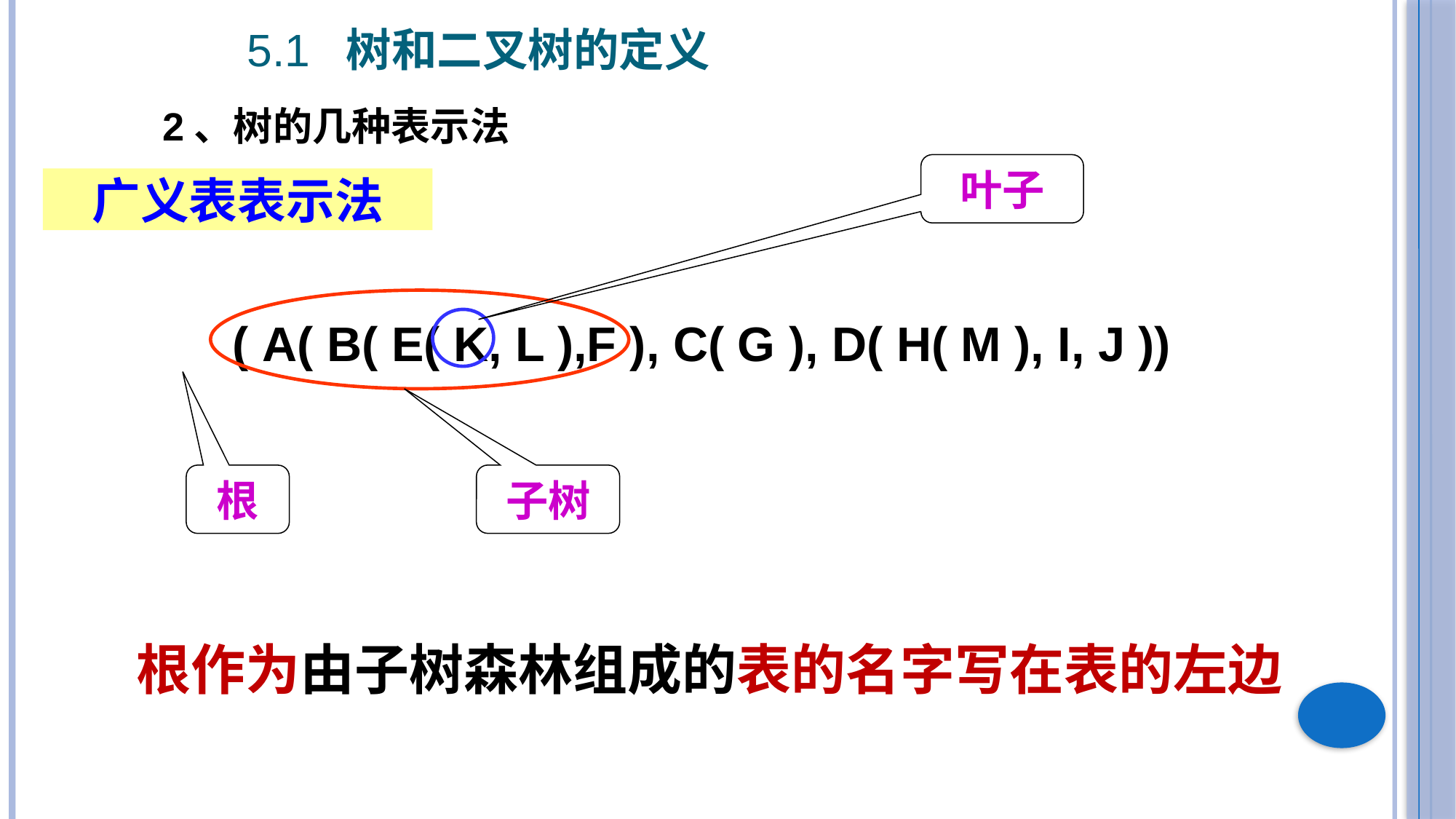

5.1  树和二叉树的定义
2、树的几种表示法
叶子
广义表表示法

( A( B( E( K, L ),F ), C( G ), D( H( M ), I, J ))

根作为由子树森林组成的表的名字写在表的左边

子树
根